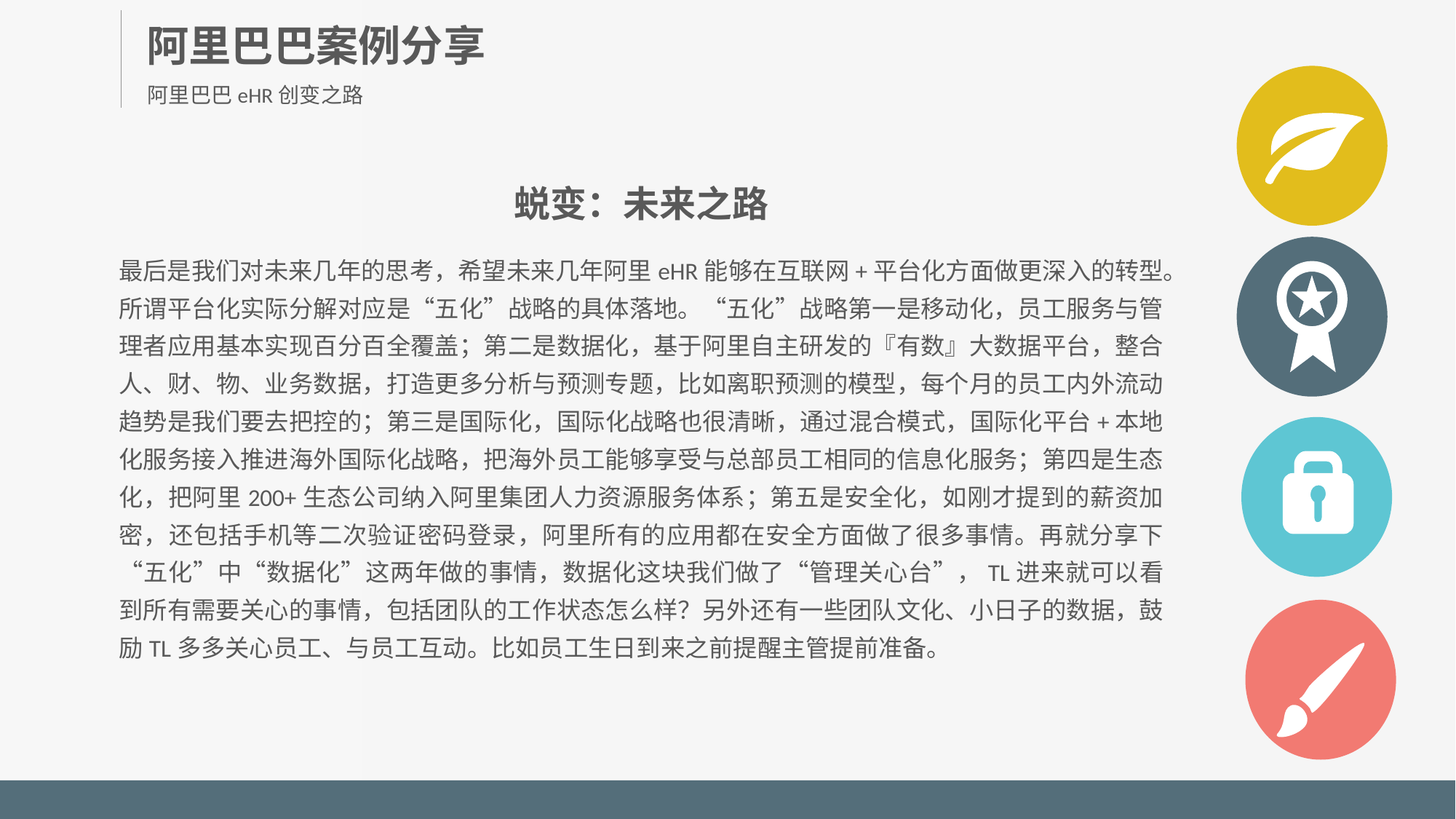

阿里巴巴案例分享

阿里巴巴eHR创变之路

蜕变：未来之路

最后是我们对未来几年的思考，希望未来几年阿里eHR能够在互联网+平台化方面做更深入的转型。所谓平台化实际分解对应是“五化”战略的具体落地。“五化”战略第一是移动化，员工服务与管理者应用基本实现百分百全覆盖；第二是数据化，基于阿里自主研发的『有数』大数据平台，整合人、财、物、业务数据，打造更多分析与预测专题，比如离职预测的模型，每个月的员工内外流动趋势是我们要去把控的；第三是国际化，国际化战略也很清晰，通过混合模式，国际化平台+本地化服务接入推进海外国际化战略，把海外员工能够享受与总部员工相同的信息化服务；第四是生态化，把阿里200+生态公司纳入阿里集团人力资源服务体系；第五是安全化，如刚才提到的薪资加密，还包括手机等二次验证密码登录，阿里所有的应用都在安全方面做了很多事情。再就分享下“五化”中“数据化”这两年做的事情，数据化这块我们做了“管理关心台”，TL进来就可以看到所有需要关心的事情，包括团队的工作状态怎么样？另外还有一些团队文化、小日子的数据，鼓励TL多多关心员工、与员工互动。比如员工生日到来之前提醒主管提前准备。